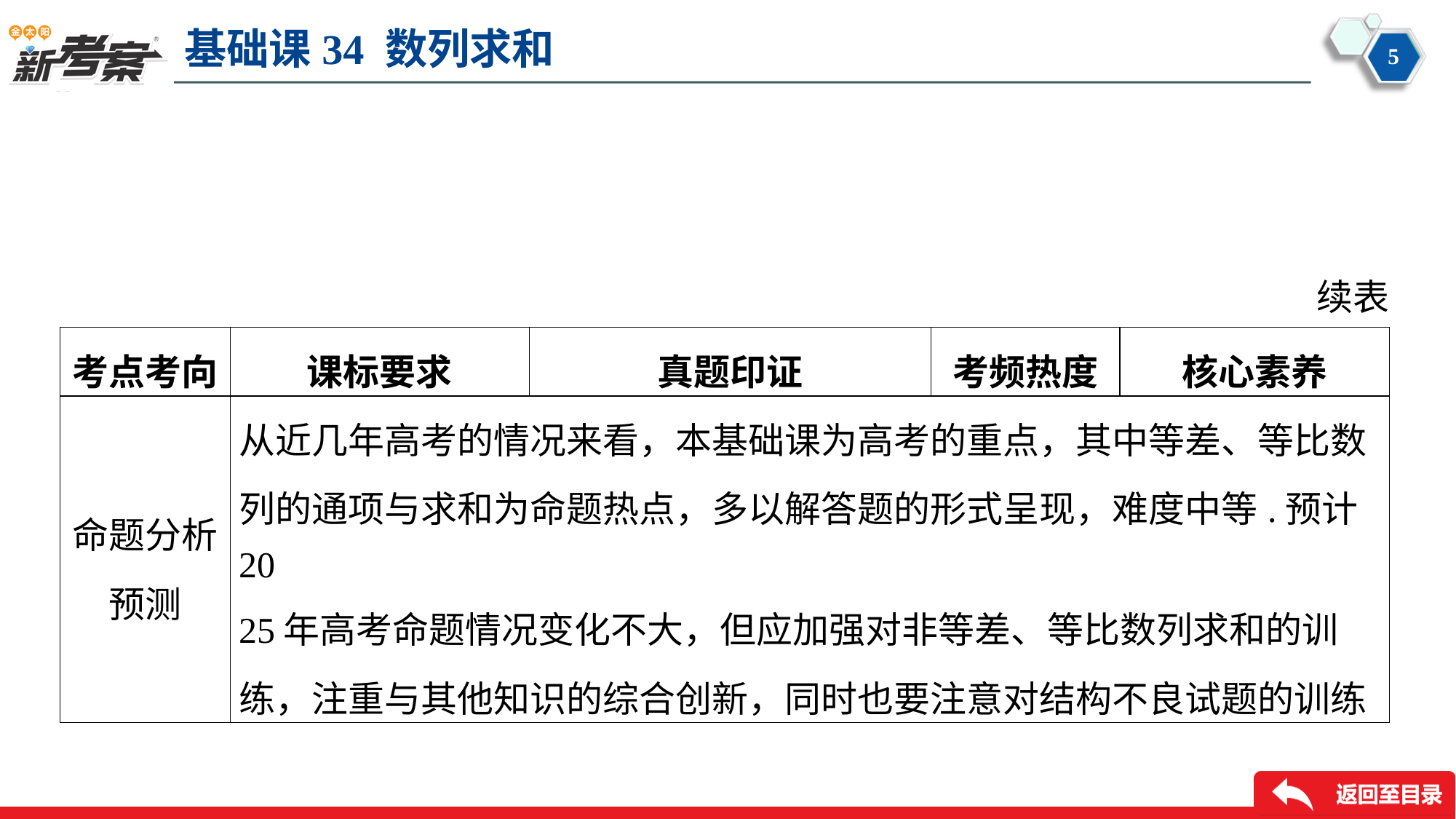

续表
| 考点考向 | 课标要求 | 真题印证 | 考频热度 | 核心素养 |
| --- | --- | --- | --- | --- |
| 命题分析 预测 | 从近几年高考的情况来看，本基础课为高考的重点，其中等差、等比数 列的通项与求和为命题热点，多以解答题的形式呈现，难度中等.预计20 25年高考命题情况变化不大，但应加强对非等差、等比数列求和的训 练，注重与其他知识的综合创新，同时也要注意对结构不良试题的训练 |  |  |  |